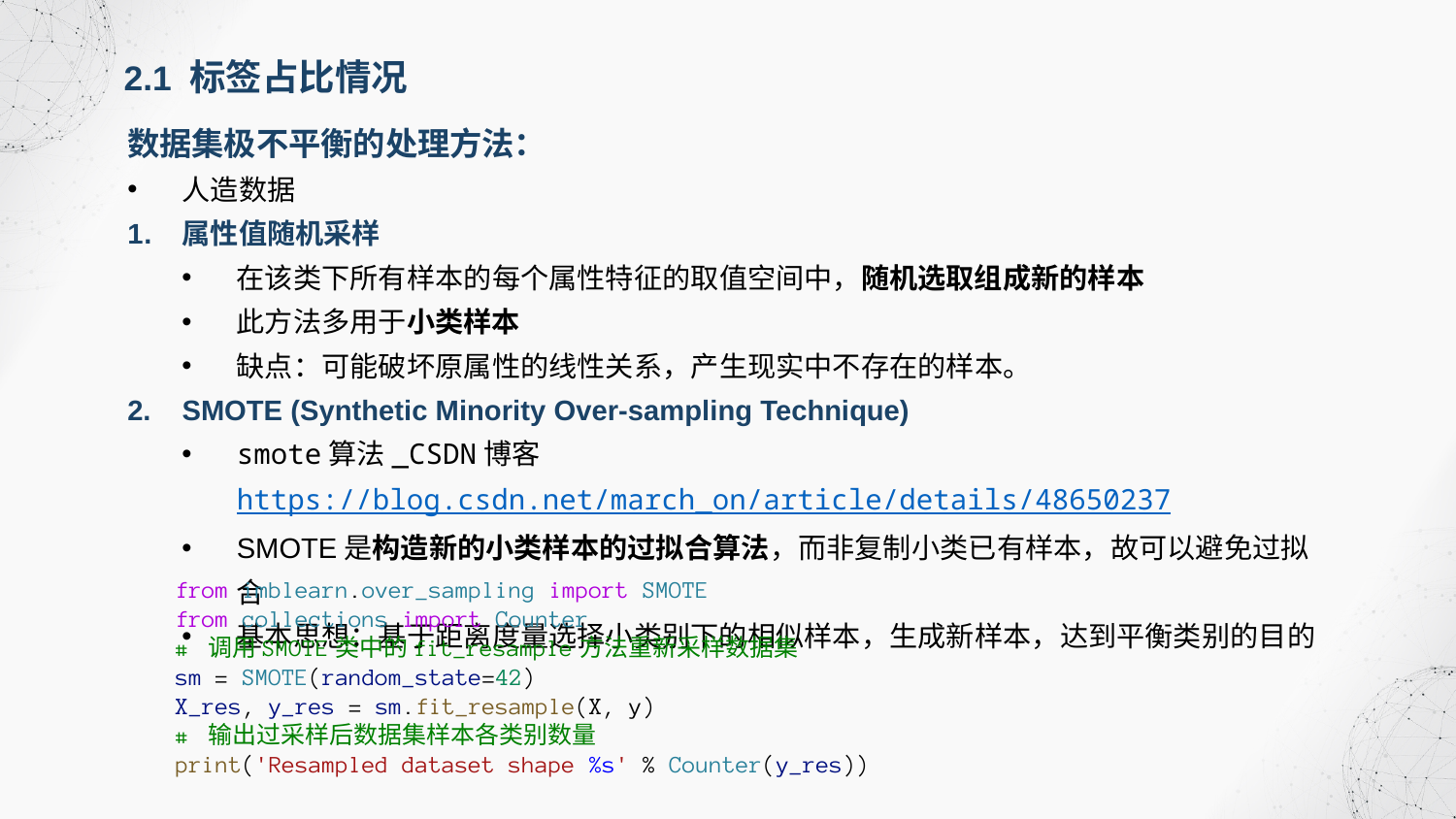

2.1 标签占比情况
数据集极不平衡的处理方法：
人造数据
属性值随机采样
在该类下所有样本的每个属性特征的取值空间中，随机选取组成新的样本
此方法多用于小类样本
缺点：可能破坏原属性的线性关系，产生现实中不存在的样本。
SMOTE (Synthetic Minority Over-sampling Technique)
smote算法_CSDN博客 https://blog.csdn.net/march_on/article/details/48650237
SMOTE是构造新的小类样本的过拟合算法，而非复制小类已有样本，故可以避免过拟合
基本思想：基于距离度量选择小类别下的相似样本，生成新样本，达到平衡类别的目的
from imblearn.over_sampling import SMOTE
from collections import Counter
# 调用SMOTE类中的fit_resample方法重新采样数据集
sm = SMOTE(random_state=42)
X_res, y_res = sm.fit_resample(X, y)
# 输出过采样后数据集样本各类别数量
print('Resampled dataset shape %s' % Counter(y_res))